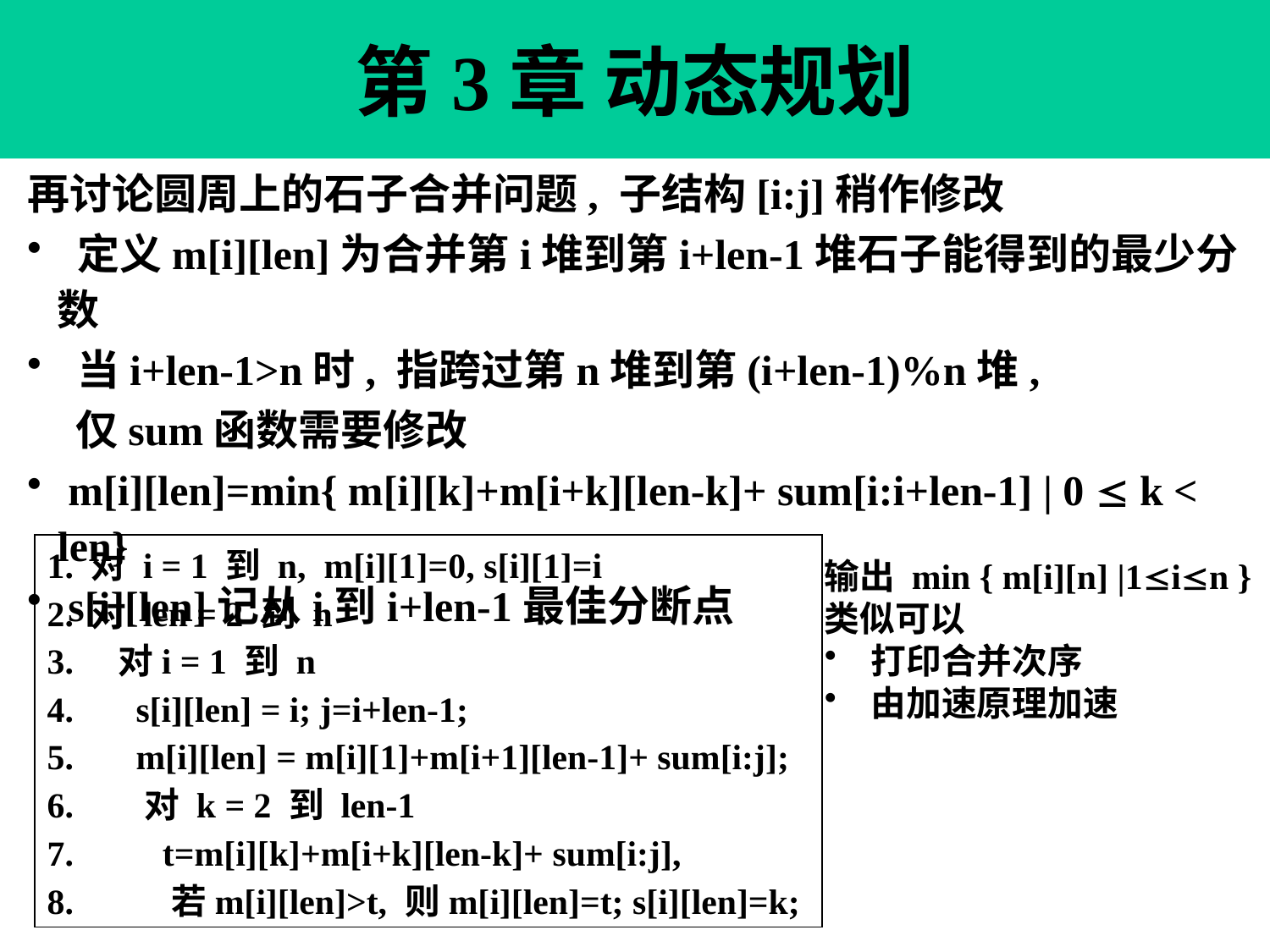

第3章 动态规划
再讨论圆周上的石子合并问题, 子结构[i:j]稍作修改
 定义m[i][len]为合并第i堆到第i+len-1堆石子能得到的最少分数
 当i+len-1>n时, 指跨过第n堆到第(i+len-1)%n堆,
    仅sum函数需要修改
 m[i][len]=min{ m[i][k]+m[i+k][len-k]+ sum[i:i+len-1] | 0 ≤ k < len}
 s[i][len]记从i到i+len-1最佳分断点
1. 对 i = 1 到 n,  m[i][1]=0, s[i][1]=i
2. 对 len = 2 到 n
3.    对i = 1 到 n
4.       s[i][len] = i; j=i+len-1;
5.       m[i][len] = m[i][1]+m[i+1][len-1]+ sum[i:j];
6.       对 k = 2 到 len-1
7.          t=m[i][k]+m[i+k][len-k]+ sum[i:j],
8.          若m[i][len]>t, 则m[i][len]=t; s[i][len]=k;
输出 min { m[i][n] |1≤i≤n }
类似可以
 打印合并次序
 由加速原理加速